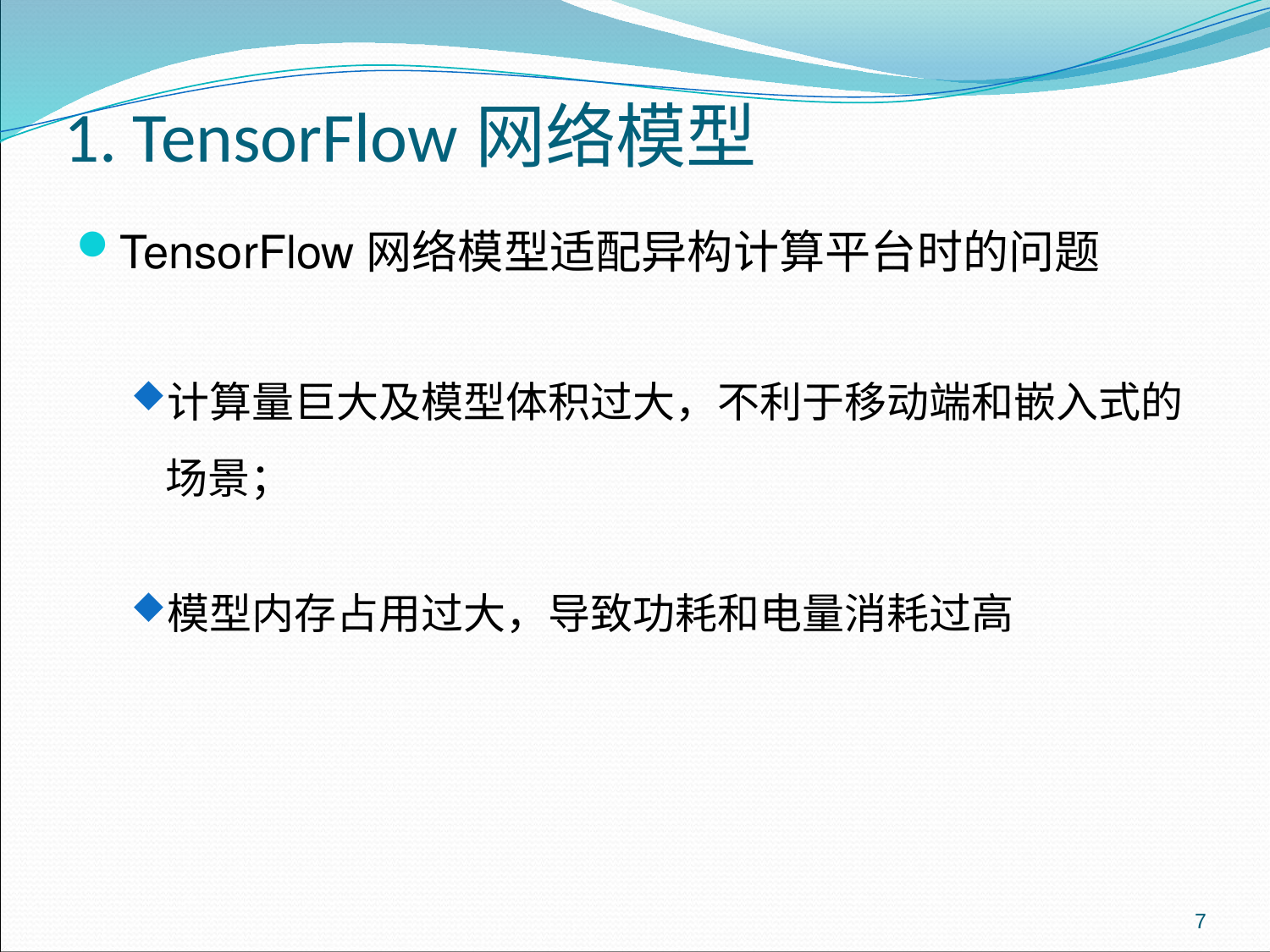

# 1. TensorFlow网络模型
TensorFlow网络模型适配异构计算平台时的问题

计算量巨大及模型体积过大，不利于移动端和嵌入式的场景；

模型内存占用过大，导致功耗和电量消耗过高
7